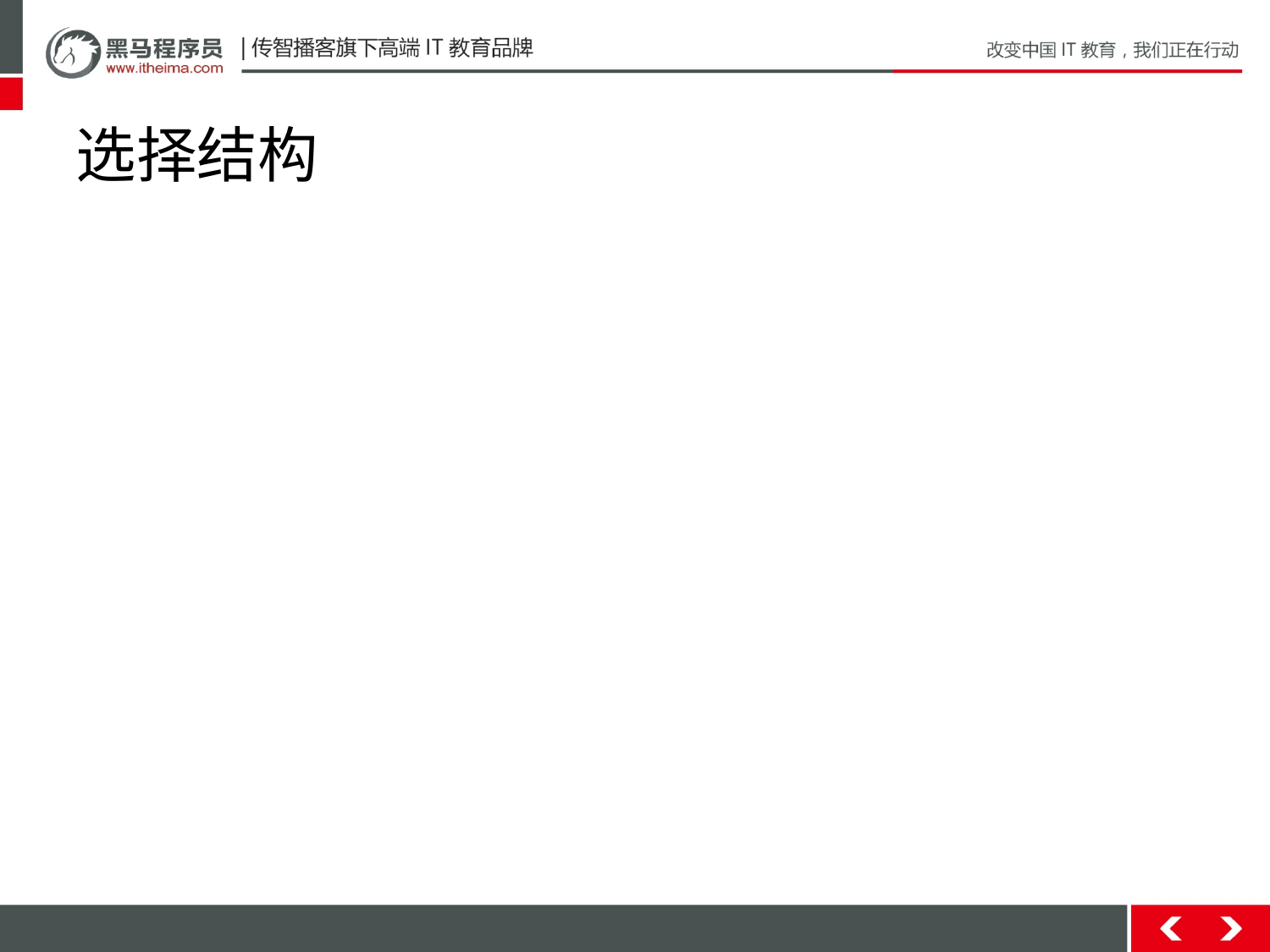

# 选择结构
选择结构
也被称为分支结构。
选择结构有特定的语法规则，代码要执行具体的逻辑运算进行判断，逻辑运算的结果有两个，所以产生选择，按照不同的选择执行不同的代码。
Java语言提供了两种选择结构语句
if语句
switch语句